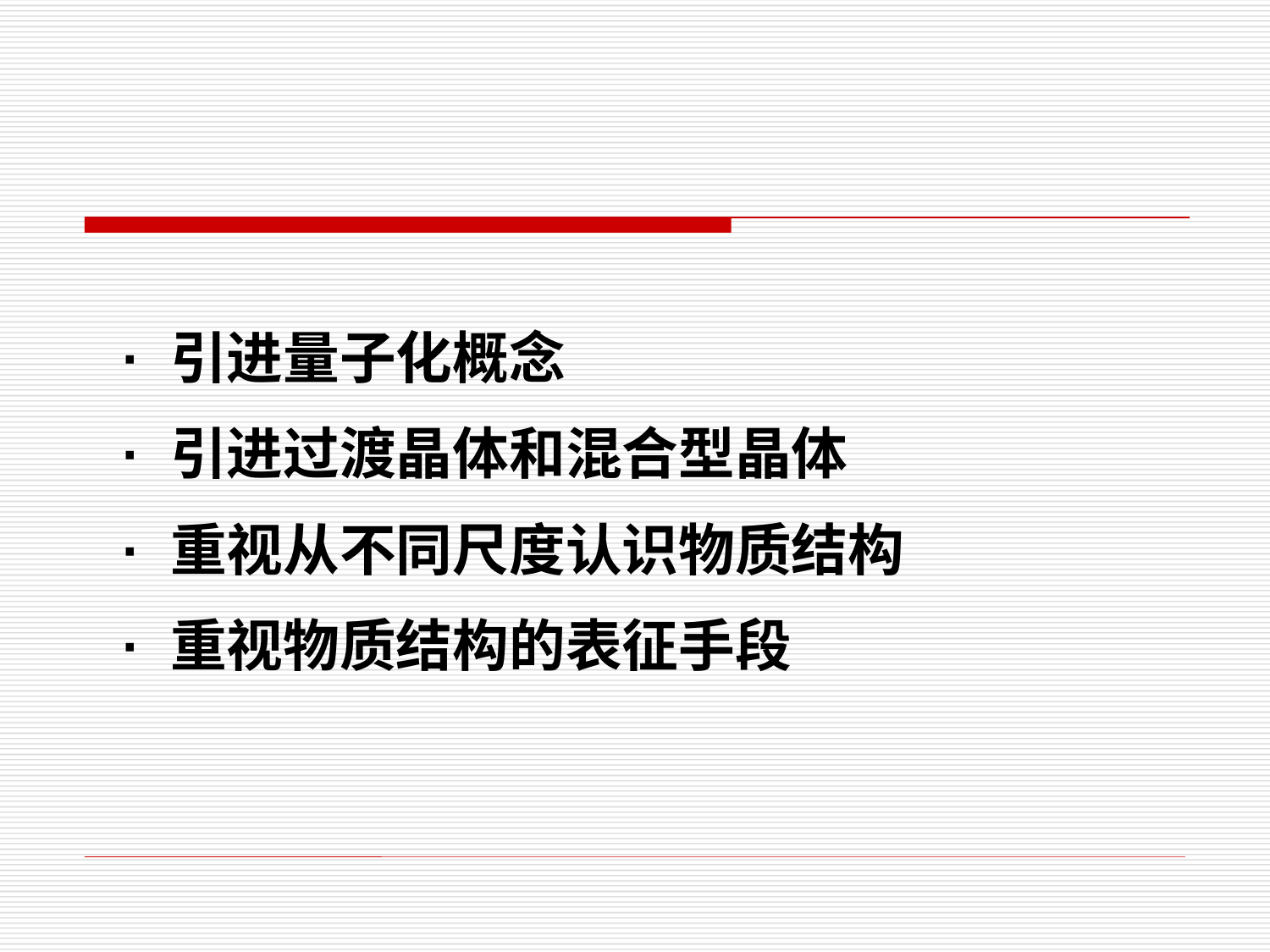

· 引进量子化概念
· 引进过渡晶体和混合型晶体
· 重视从不同尺度认识物质结构
· 重视物质结构的表征手段